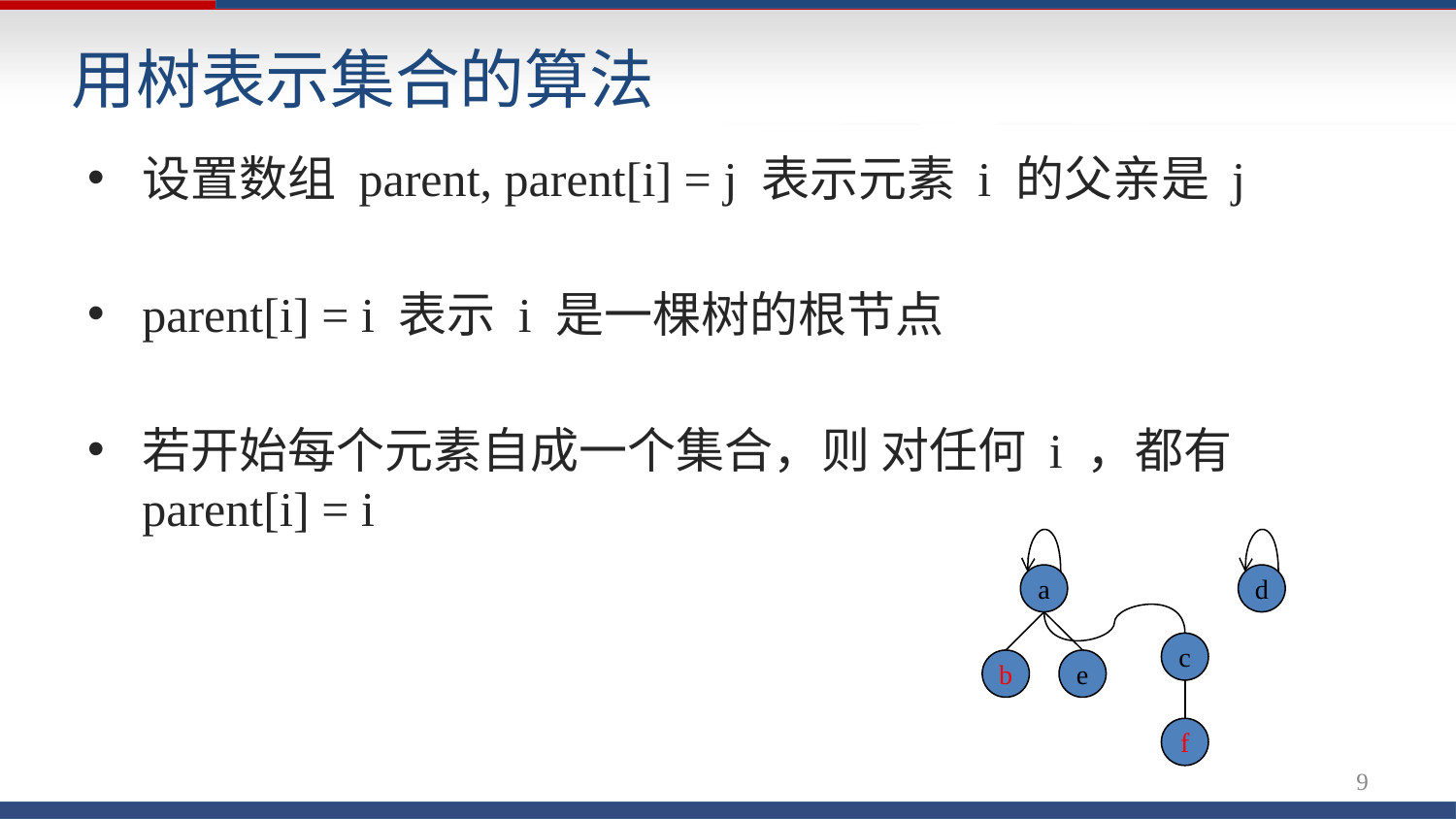

# 用树表示集合的算法
设置数组 parent, parent[i] = j 表示元素 i 的父亲是 j

parent[i] = i 表示 i 是一棵树的根节点

若开始每个元素自成一个集合，则 对任何 i ，都有 parent[i] = i

a
d
c
b
e
f
9